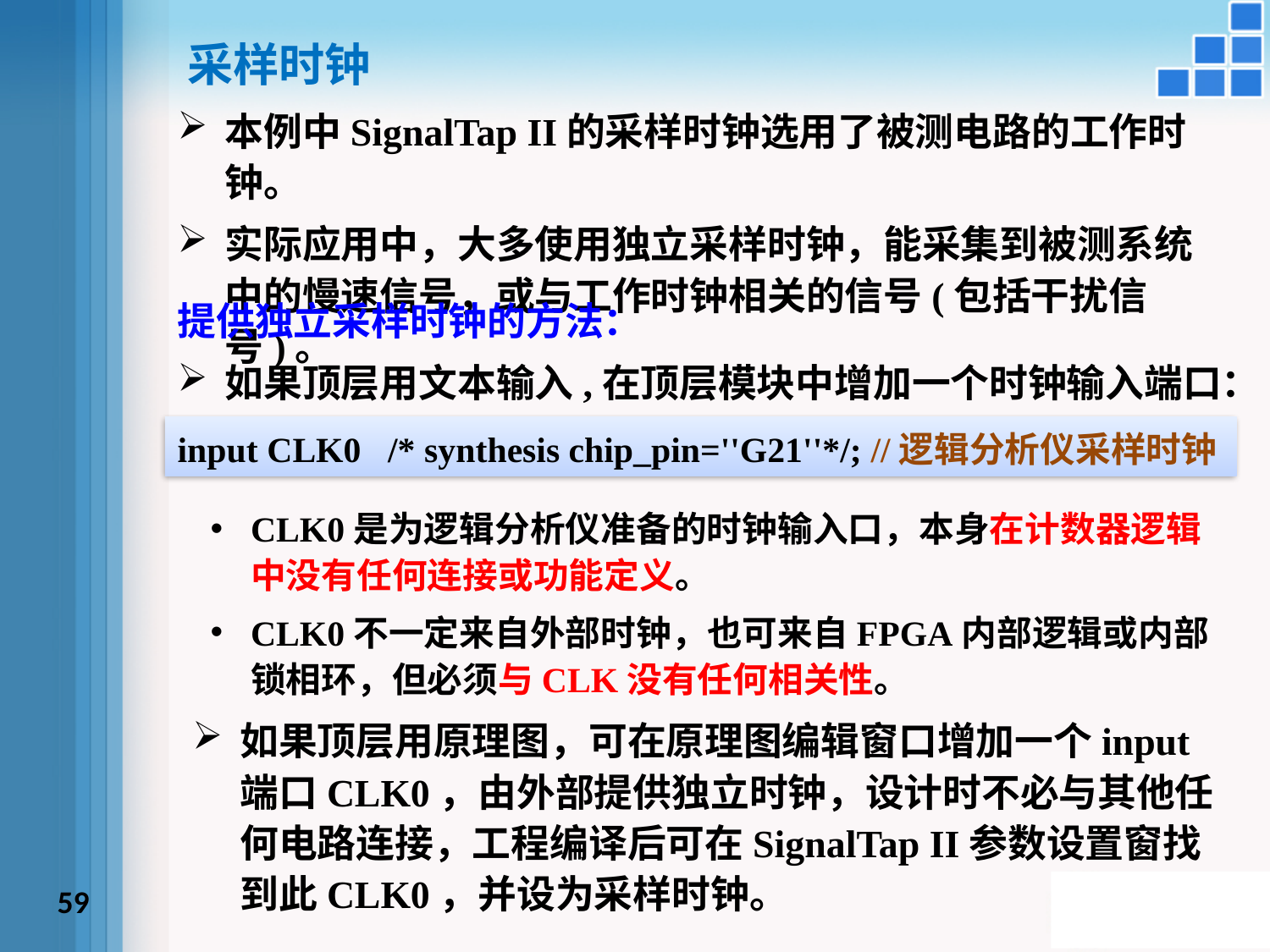

采样时钟
本例中SignalTap II的采样时钟选用了被测电路的工作时钟。
实际应用中，大多使用独立采样时钟，能采集到被测系统中的慢速信号，或与工作时钟相关的信号(包括干扰信号)。
提供独立采样时钟的方法：
如果顶层用文本输入,在顶层模块中增加一个时钟输入端口：
input CLK0   /* synthesis chip_pin=''G21''*/; //逻辑分析仪采样时钟
CLK0是为逻辑分析仪准备的时钟输入口，本身在计数器逻辑中没有任何连接或功能定义。
CLK0不一定来自外部时钟，也可来自FPGA内部逻辑或内部锁相环，但必须与CLK没有任何相关性。
如果顶层用原理图，可在原理图编辑窗口增加一个input端口CLK0，由外部提供独立时钟，设计时不必与其他任何电路连接，工程编译后可在SignalTap II参数设置窗找到此CLK0，并设为采样时钟。

59